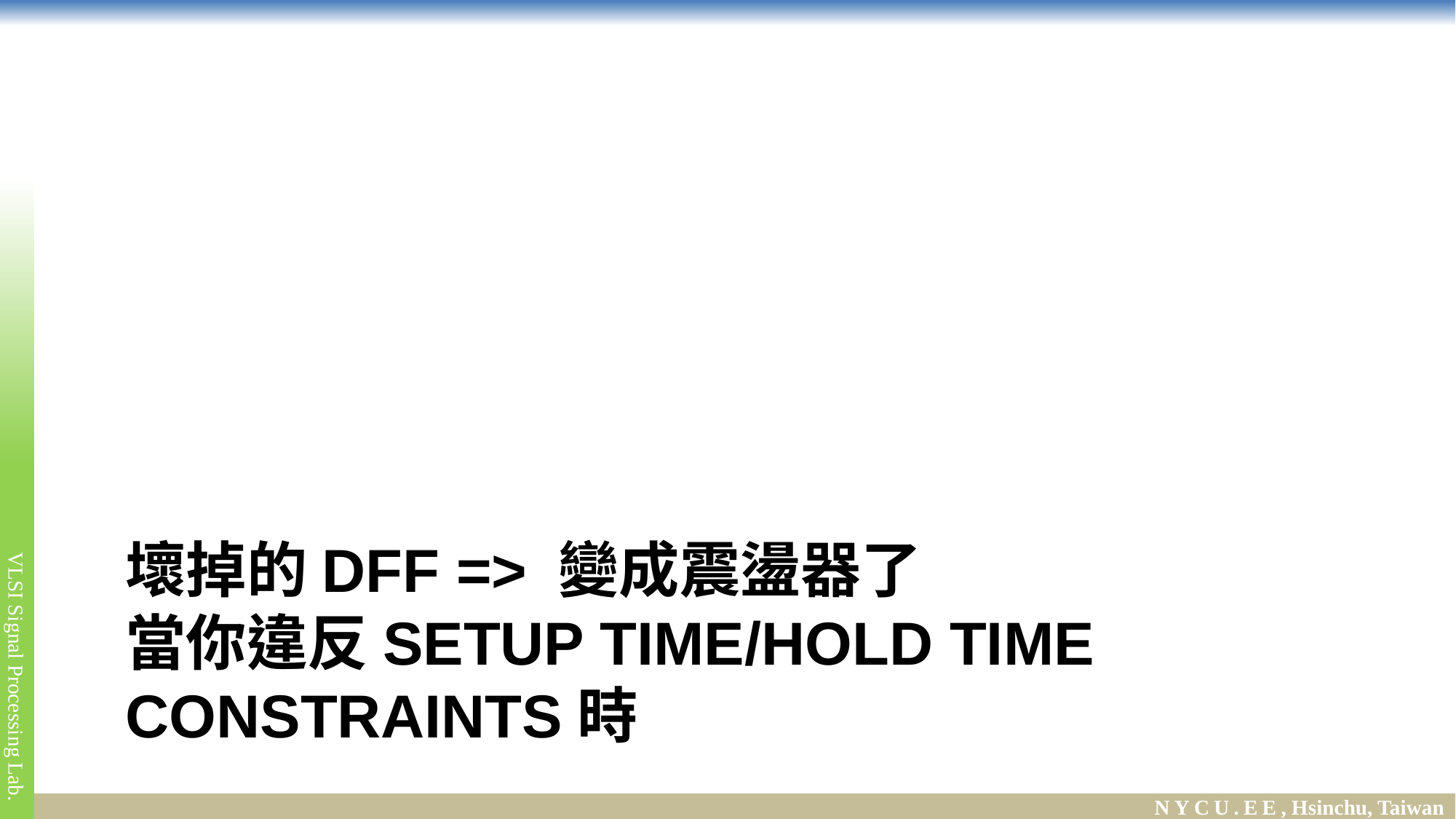

# 壞掉的DFF => 變成震盪器了 當你違反setup time/hold time constraints時